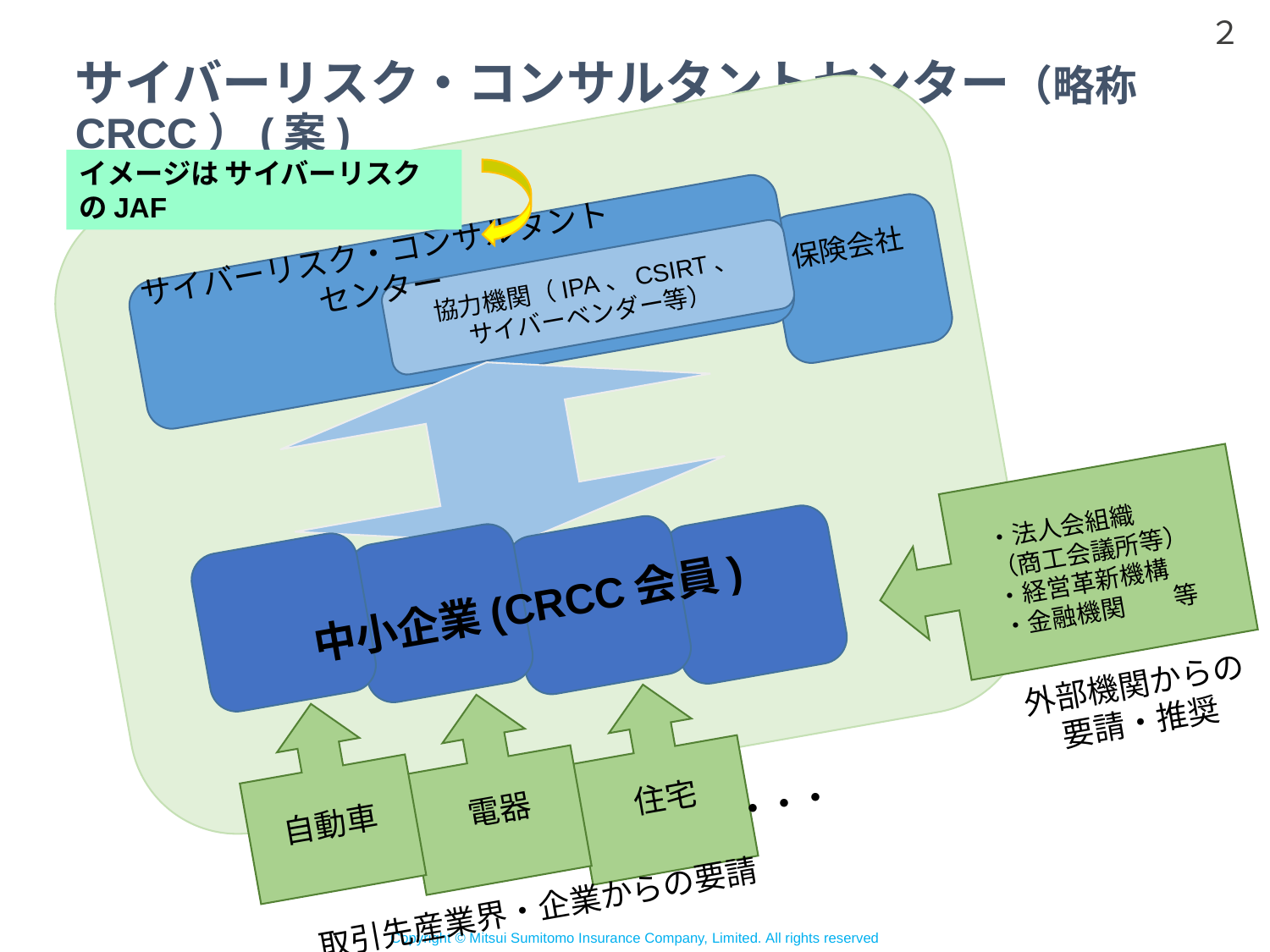

２
# サイバーリスク・コンサルタントセンター（略称CRCC）(案)

イメージは サイバーリスクのJAF

保険会社

サイバーリスク・コンサルタントセンター

協力機関（IPA、CSIRT、
サイバーベンダー等）

・法人会組織
（商工会議所等）
・経営革新機構
・金融機関　　等

中小企業(CRCC会員)
外部機関からの
要請・推奨

住宅
・・・
電器
自動車
取引先産業界・企業からの要請